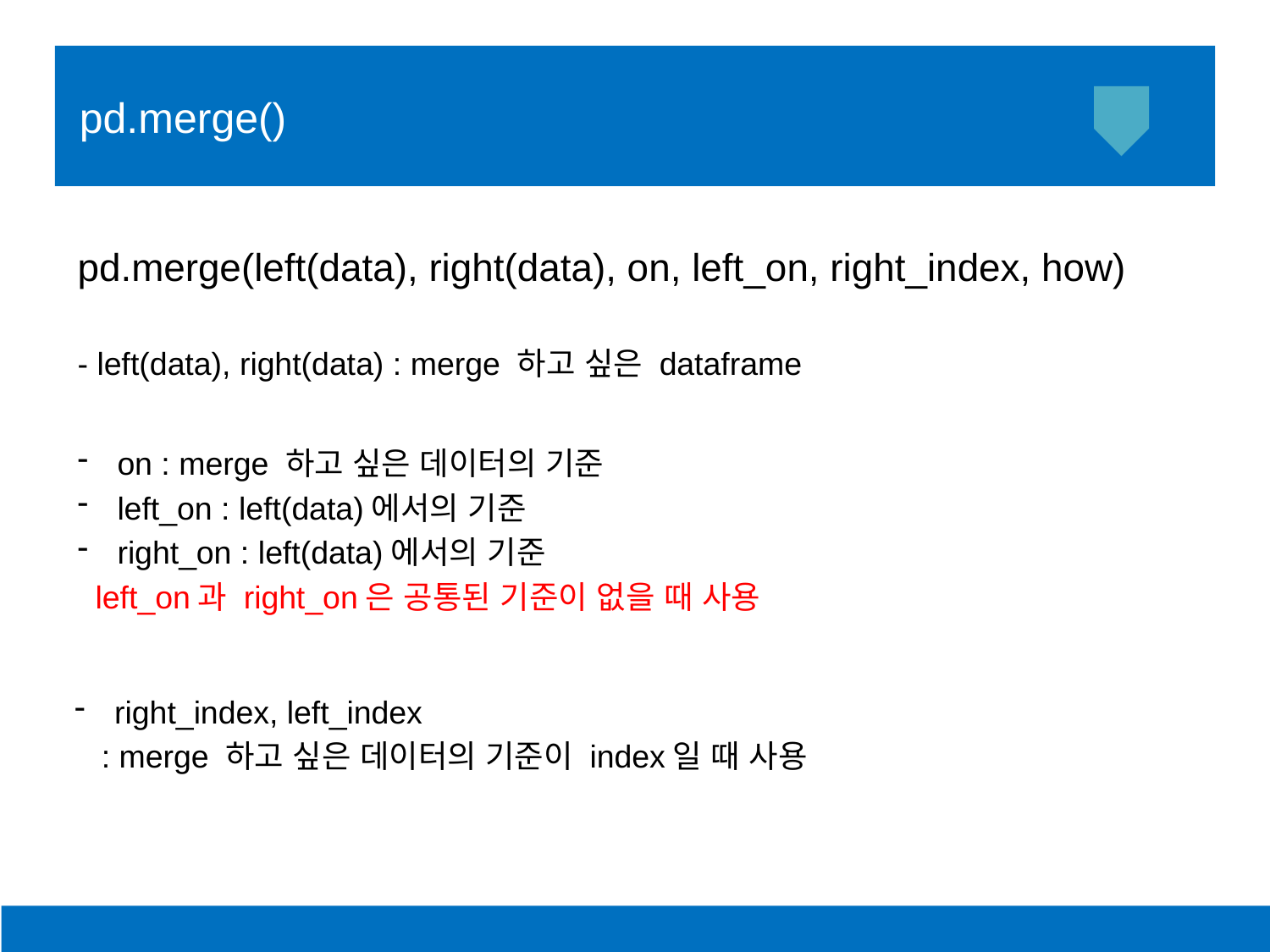

# pd.merge()

pd.merge(left(data), right(data), on, left_on, right_index, how)
- left(data), right(data) : merge 하고 싶은 dataframe
on : merge 하고 싶은 데이터의 기준
left_on : left(data)에서의 기준
right_on : left(data)에서의 기준
  left_on과 right_on은 공통된 기준이 없을 때 사용
right_index, left_index
   : merge 하고 싶은 데이터의 기준이 index일 때 사용